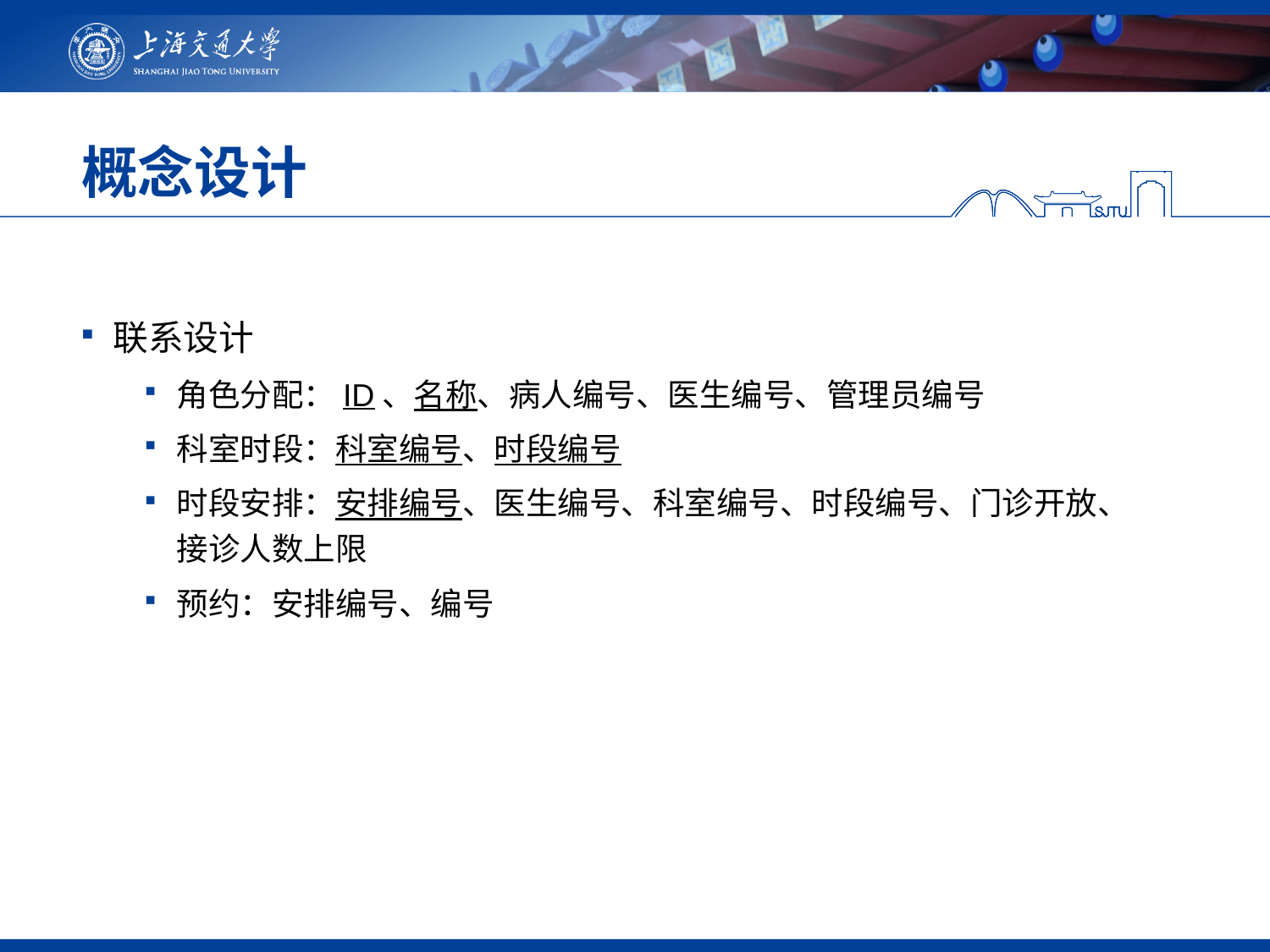

# 概念设计
联系设计
角色分配：ID、名称、病人编号、医生编号、管理员编号
科室时段：科室编号、时段编号
时段安排：安排编号、医生编号、科室编号、时段编号、门诊开放、接诊人数上限
预约：安排编号、编号